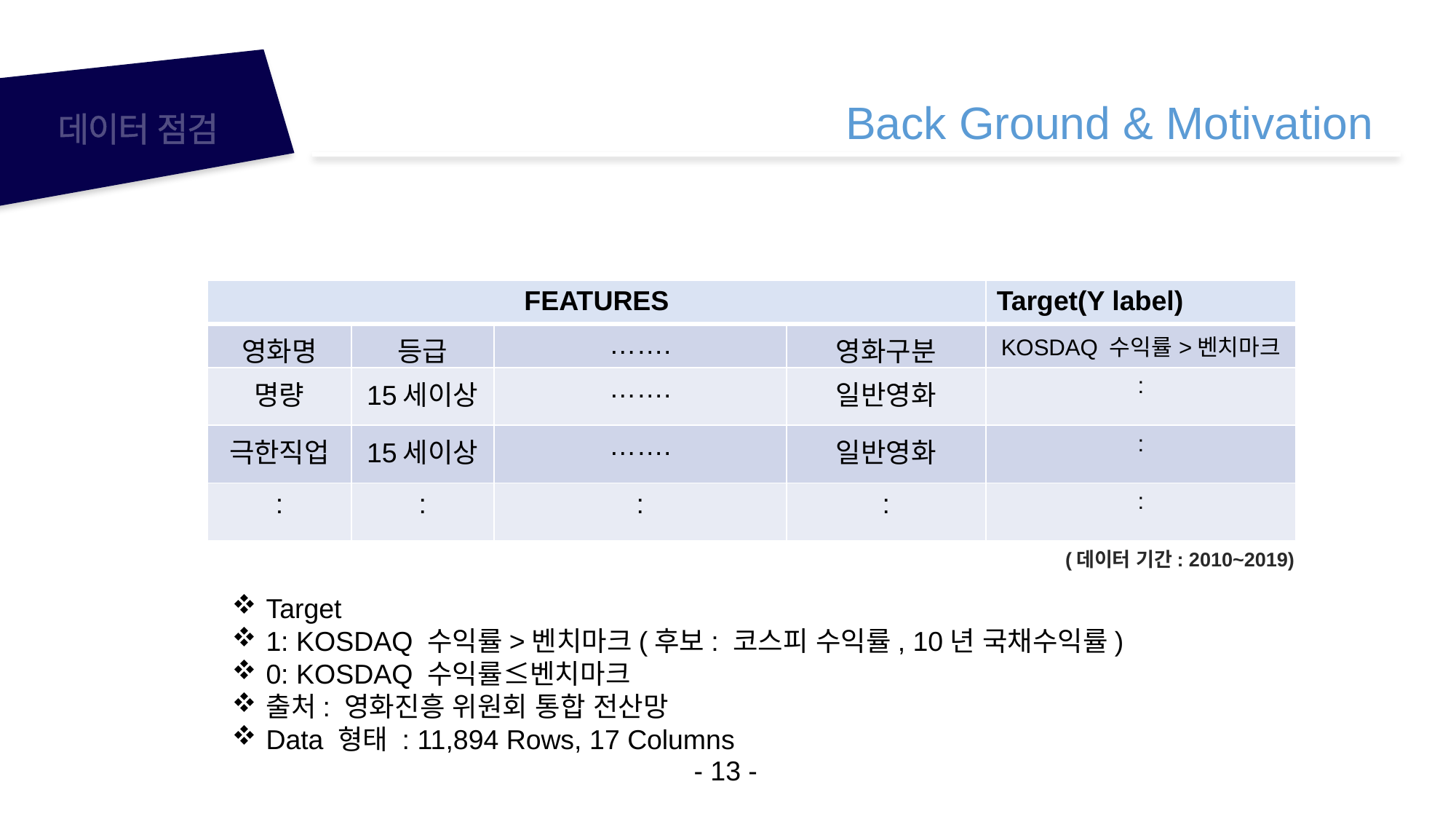

Back Ground & Motivation
데이터 점검
| FEATURES |  |  |  | Target(Y label) |
| --- | --- | --- | --- | --- |
| 영화명 | 등급 | ……. | 영화구분 | KOSDAQ 수익률>벤치마크 |
| 명량 | 15세이상 | ……. | 일반영화 | : |
| 극한직업 | 15세이상 | ……. | 일반영화 | : |
| : | : | : | : | : |
(데이터 기간: 2010~2019)
Target
1: KOSDAQ 수익률>벤치마크(후보: 코스피 수익률, 10년 국채수익률)
0: KOSDAQ 수익률≤벤치마크
출처: 영화진흥 위원회 통합 전산망
Data 형태 : 11,894 Rows, 17 Columns
- 13 -